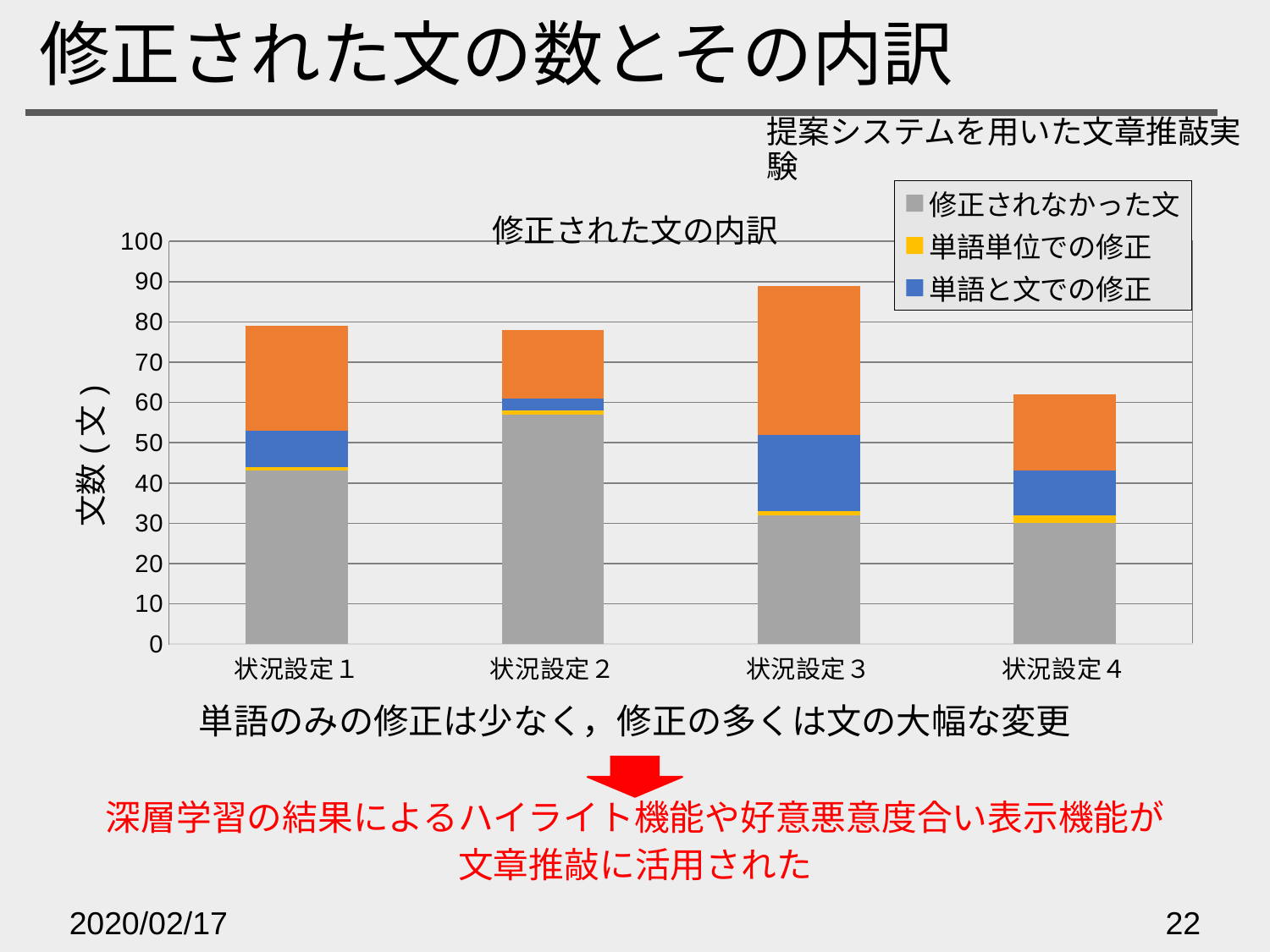

# 修正された文の数とその内訳
提案システムを用いた文章推敲実験

### Chart: 修正された文の内訳

| Category | 修正されなかった文 | 単語単位での修正 | 単語と文での修正 | 文単位での修正 |
|---|---|---|---|---|
| 状況設定１ | 43.0 | 1.0 | 9.0 | 26.0 |
| 状況設定２ | 57.0 | 1.0 | 3.0 | 17.0 |
| 状況設定３ | 32.0 | 1.0 | 19.0 | 37.0 |
| 状況設定４ | 30.0 | 2.0 | 11.0 | 19.0 |
単語のみの修正は少なく，修正の多くは文の大幅な変更

深層学習の結果によるハイライト機能や好意悪意度合い表示機能が
文章推敲に活用された
2020/02/17
22